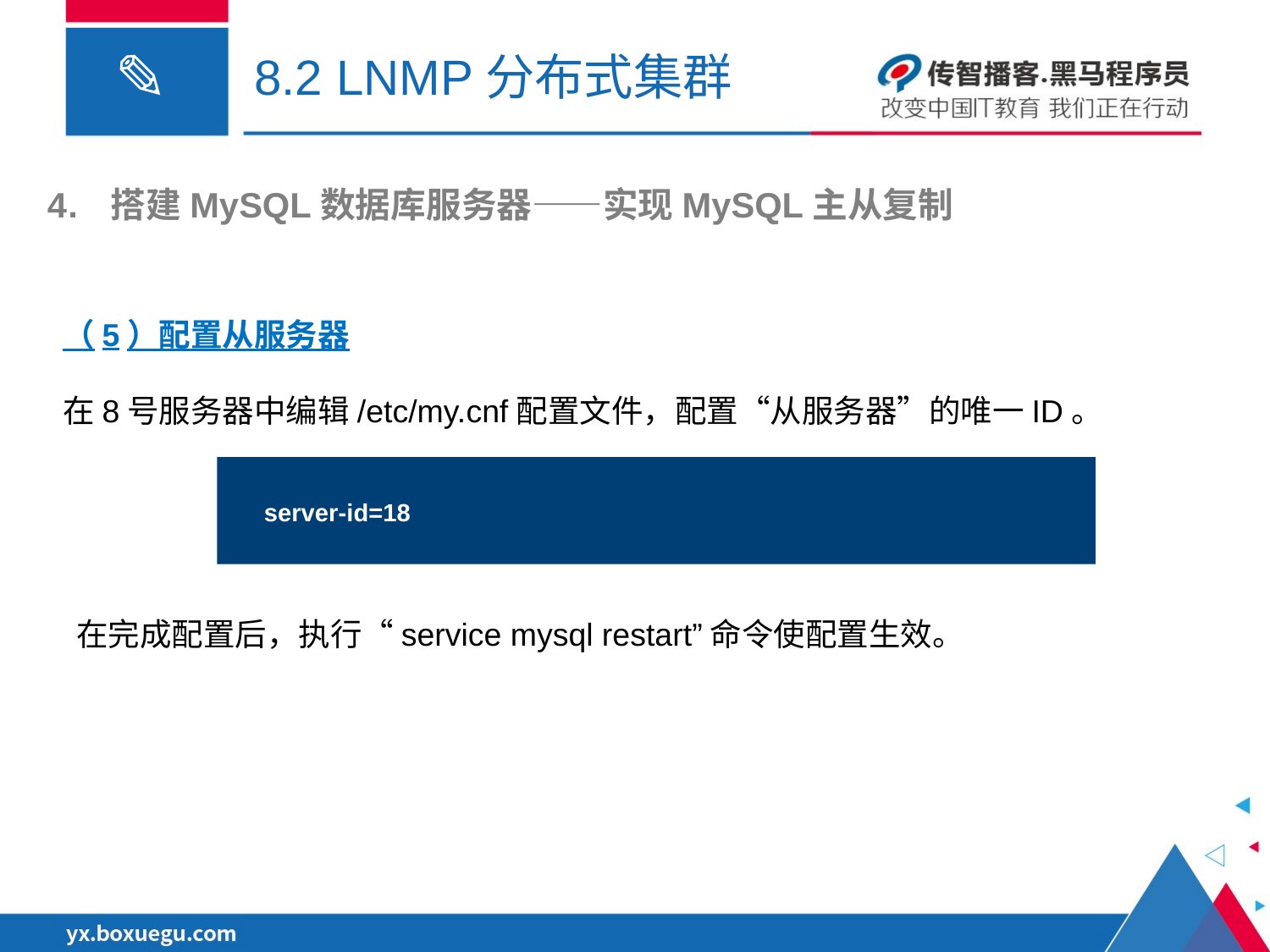

# 8.2 LNMP分布式集群
搭建MySQL数据库服务器——实现MySQL主从复制
（5）配置从服务器
在8号服务器中编辑/etc/my.cnf配置文件，配置“从服务器”的唯一ID。

server-id=18
在完成配置后，执行“service mysql restart”命令使配置生效。